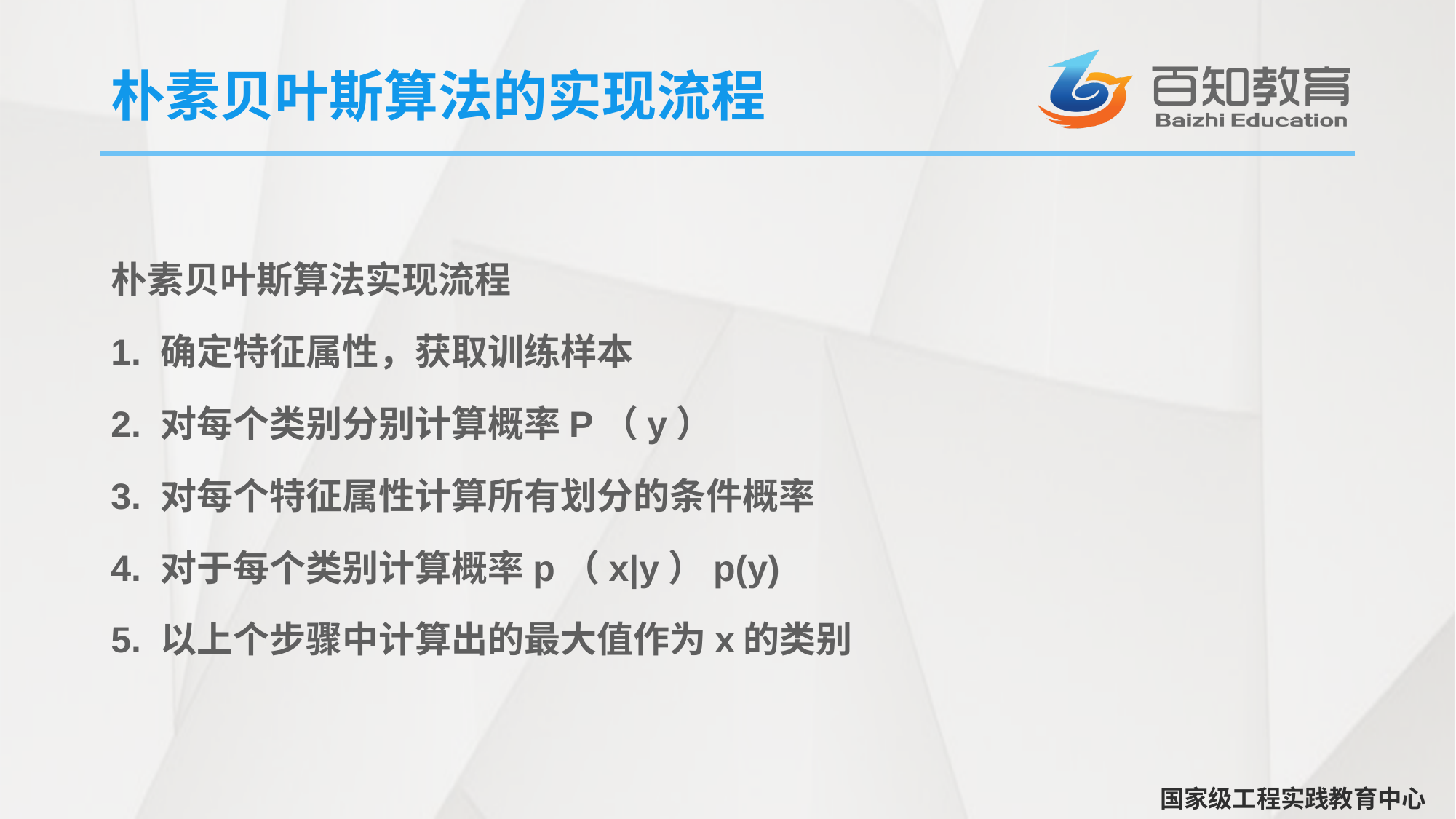

# 朴素贝叶斯算法的实现流程

朴素贝叶斯算法实现流程
1. 确定特征属性，获取训练样本
2. 对每个类别分别计算概率P（y）
3. 对每个特征属性计算所有划分的条件概率
4. 对于每个类别计算概率p（x|y）p(y)
5. 以上个步骤中计算出的最大值作为x的类别